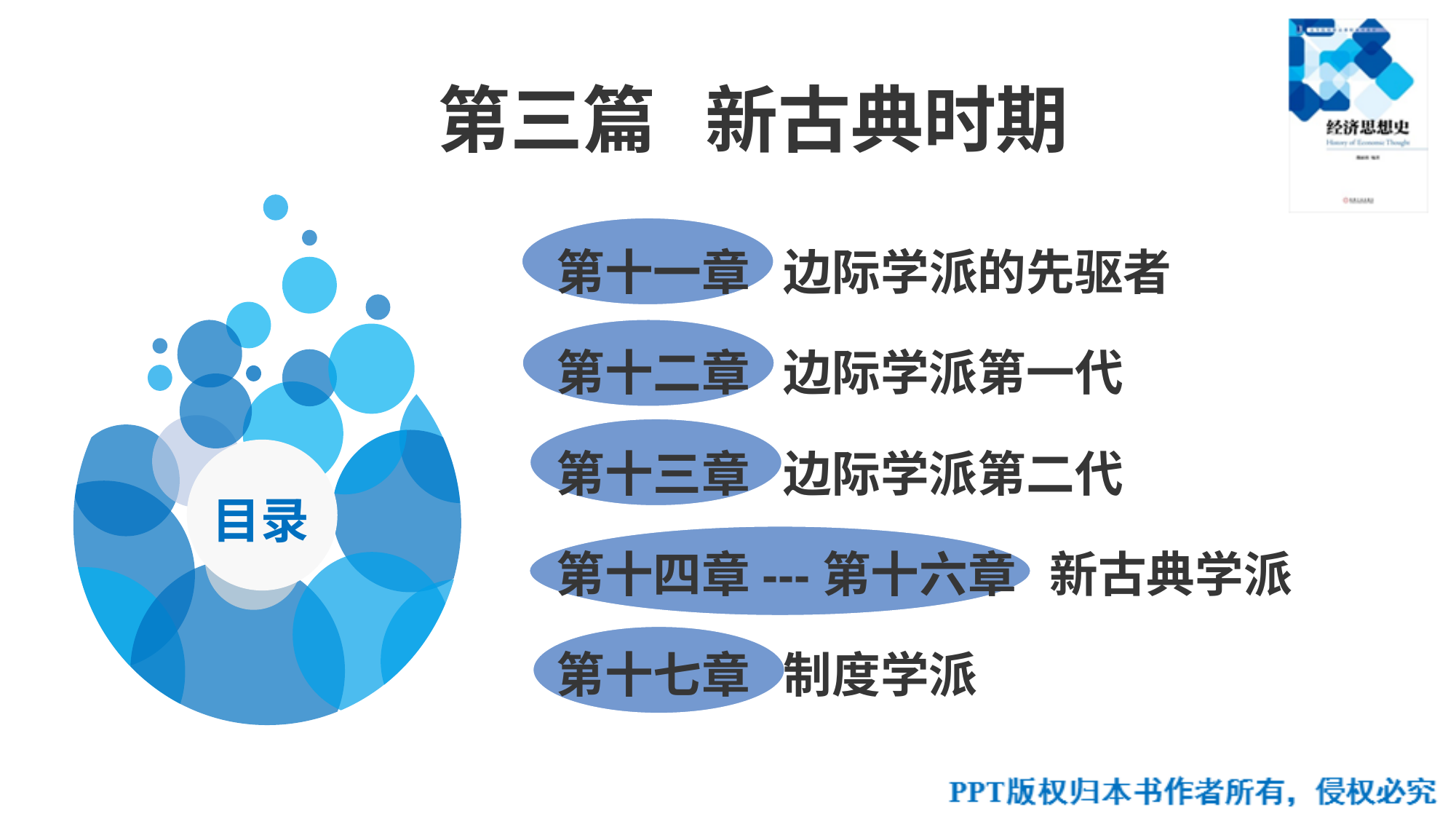

# 第三篇   新古典时期

第十一章   边际学派的先驱者
第十二章   边际学派第一代
第十三章   边际学派第二代
第十四章---第十六章   新古典学派
第十七章   制度学派

目录